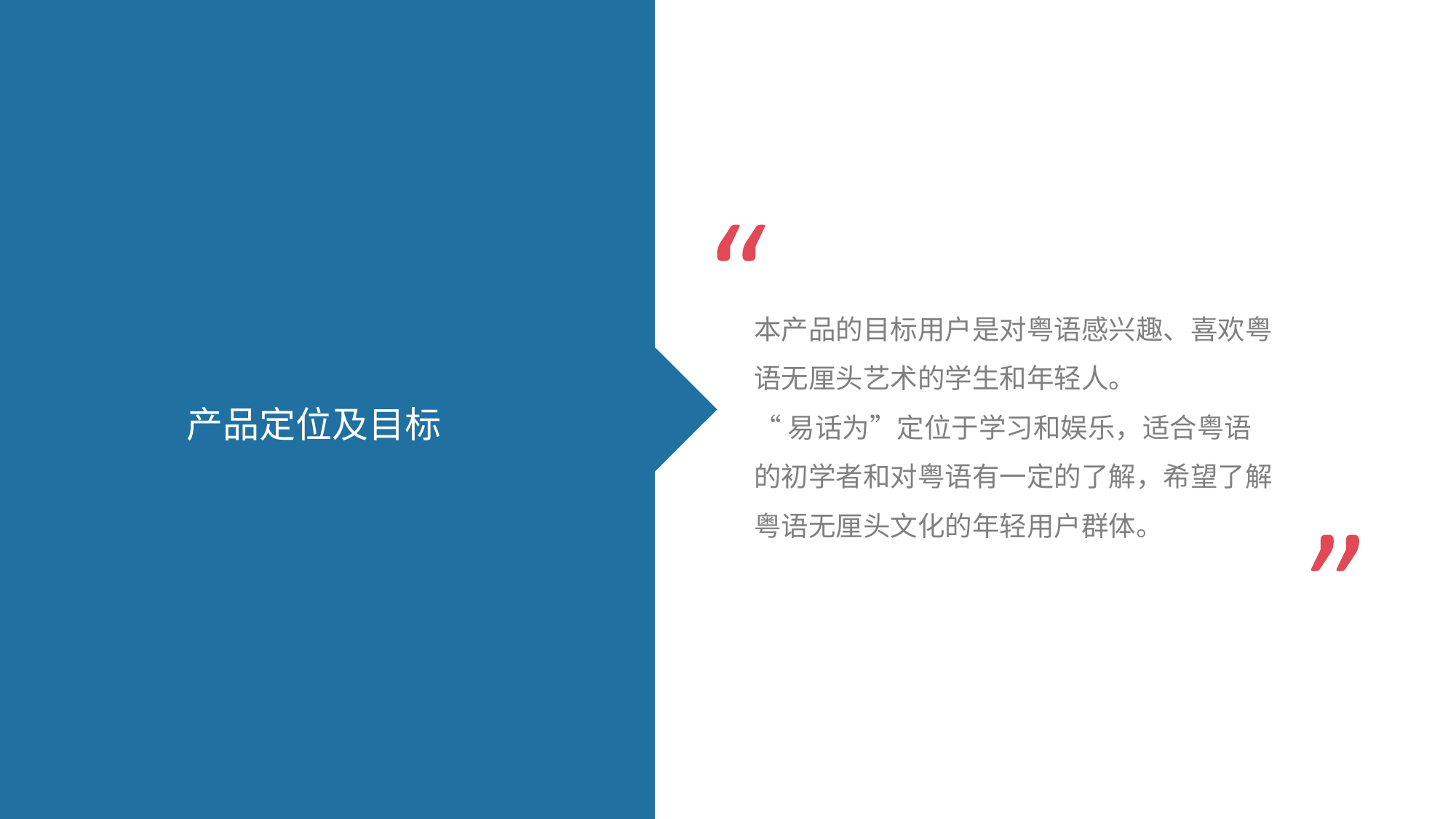

本产品的目标用户是对粤语感兴趣、喜欢粤语无厘头艺术的学生和年轻人。
“易话为”定位于学习和娱乐，适合粤语的初学者和对粤语有一定的了解，希望了解粤语无厘头文化的年轻用户群体。
产品定位及目标